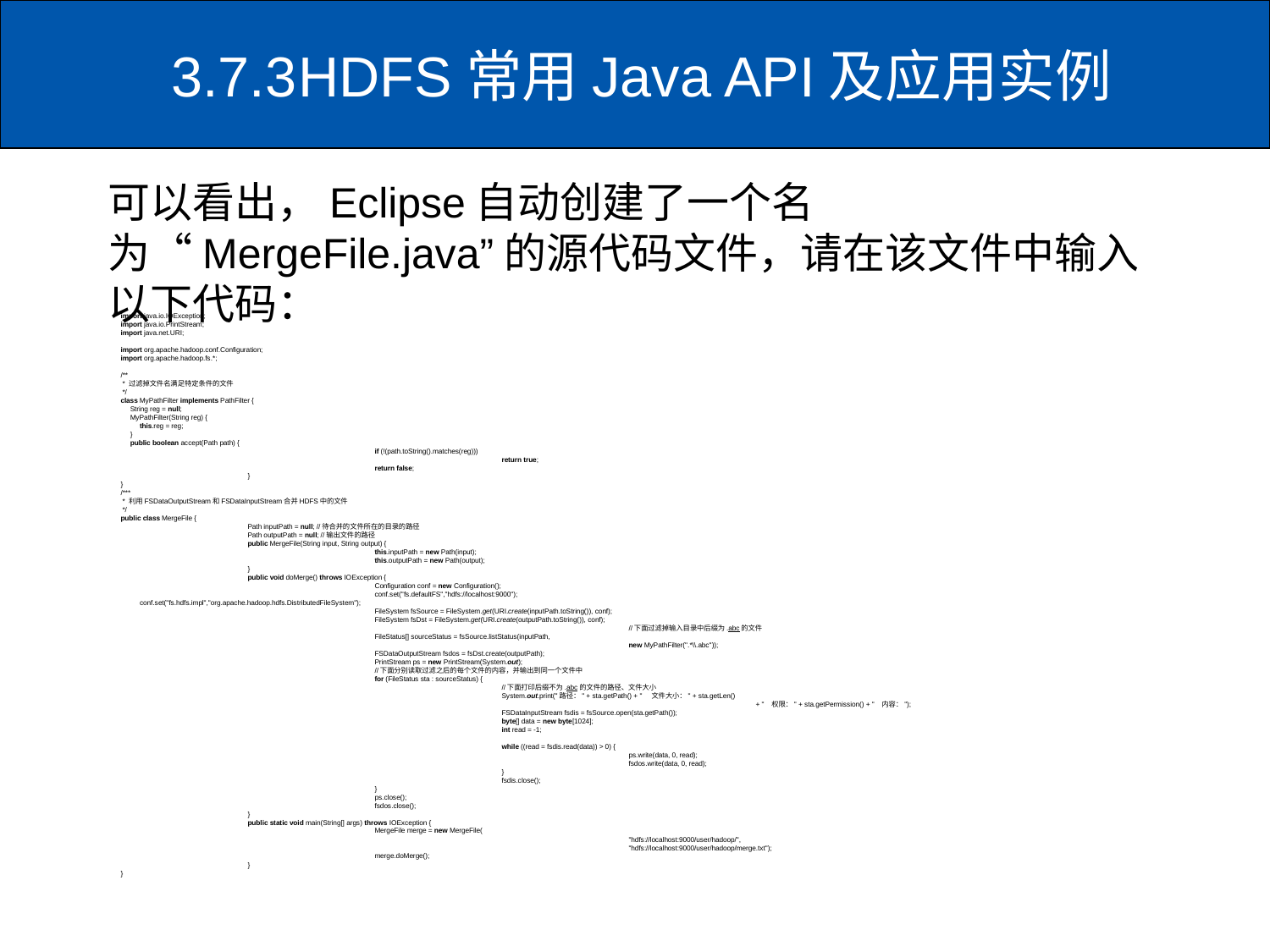

# 3.7.3	HDFS常用Java API及应用实例
可以看出，Eclipse自动创建了一个名为“MergeFile.java”的源代码文件，请在该文件中输入以下代码：
import java.io.IOException;
import java.io.PrintStream;
import java.net.URI;

import org.apache.hadoop.conf.Configuration;
import org.apache.hadoop.fs.*;

/**
 * 过滤掉文件名满足特定条件的文件
 */
class MyPathFilter implements PathFilter {
     String reg = null;
     MyPathFilter(String reg) {
          this.reg = reg;
     }
     public boolean accept(Path path) {
		if (!(path.toString().matches(reg)))
			return true;
		return false;
	}
}
/***
 * 利用FSDataOutputStream和FSDataInputStream合并HDFS中的文件
 */
public class MergeFile {
	Path inputPath = null; //待合并的文件所在的目录的路径
	Path outputPath = null; //输出文件的路径
	public MergeFile(String input, String output) {
		this.inputPath = new Path(input);
		this.outputPath = new Path(output);
	}
	public void doMerge() throws IOException {
		Configuration conf = new Configuration();
		conf.set("fs.defaultFS","hdfs://localhost:9000");
          conf.set("fs.hdfs.impl","org.apache.hadoop.hdfs.DistributedFileSystem");
		FileSystem fsSource = FileSystem.get(URI.create(inputPath.toString()), conf);
		FileSystem fsDst = FileSystem.get(URI.create(outputPath.toString()), conf);
				//下面过滤掉输入目录中后缀为.abc的文件
		FileStatus[] sourceStatus = fsSource.listStatus(inputPath,
				new MyPathFilter(".*\\.abc"));
		FSDataOutputStream fsdos = fsDst.create(outputPath);
		PrintStream ps = new PrintStream(System.out);
		//下面分别读取过滤之后的每个文件的内容，并输出到同一个文件中
		for (FileStatus sta : sourceStatus) {
			//下面打印后缀不为.abc的文件的路径、文件大小
			System.out.print("路径：" + sta.getPath() + "    文件大小：" + sta.getLen()
					+ "   权限：" + sta.getPermission() + "   内容：");
			FSDataInputStream fsdis = fsSource.open(sta.getPath());
			byte[] data = new byte[1024];
			int read = -1;

			while ((read = fsdis.read(data)) > 0) {
				ps.write(data, 0, read);
				fsdos.write(data, 0, read);
			}
			fsdis.close();
		}
		ps.close();
		fsdos.close();
	}
	public static void main(String[] args) throws IOException {
		MergeFile merge = new MergeFile(
				"hdfs://localhost:9000/user/hadoop/",
				"hdfs://localhost:9000/user/hadoop/merge.txt");
		merge.doMerge();
	}
}